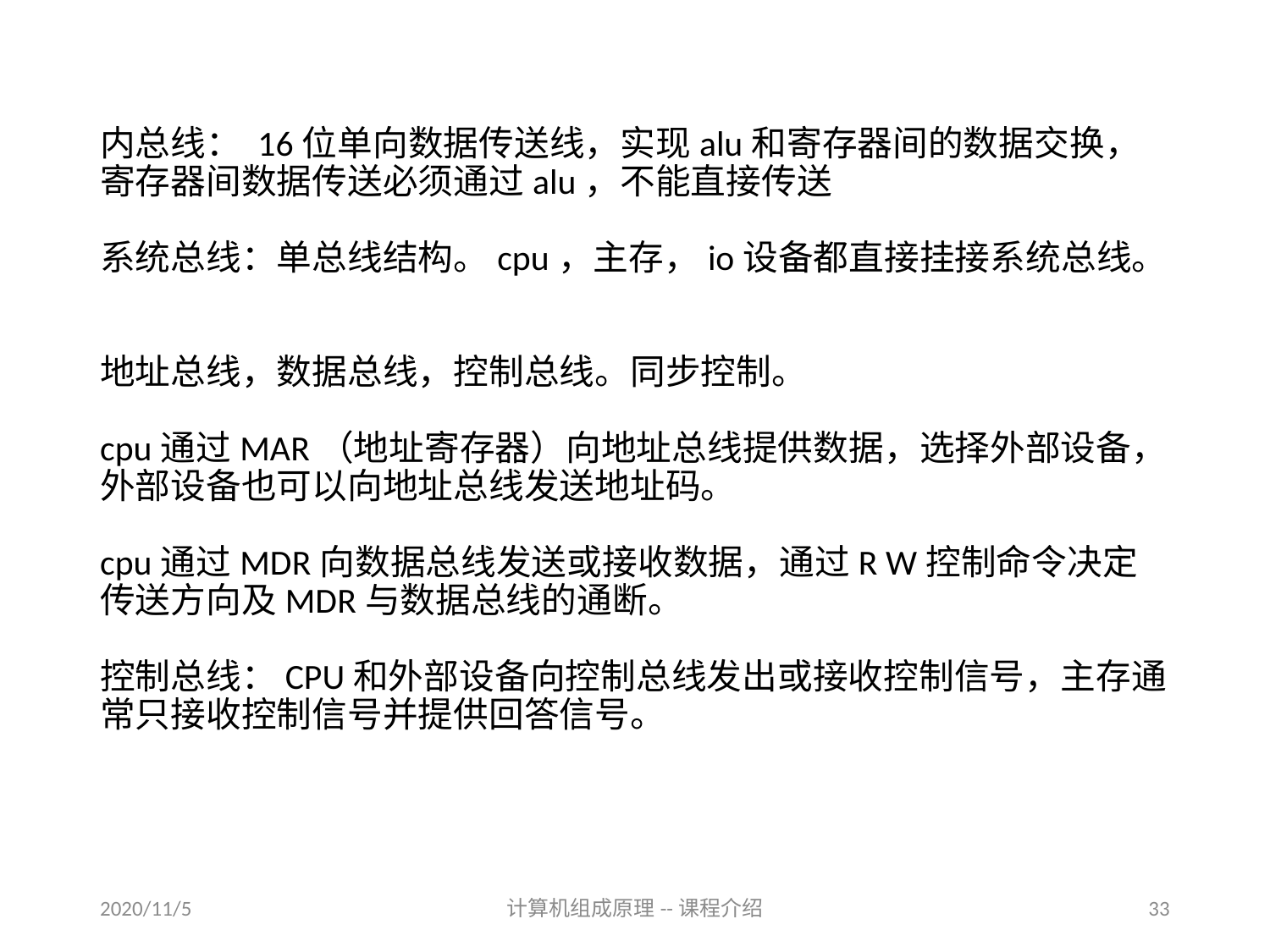

# 内总线： 16位单向数据传送线，实现alu和寄存器间的数据交换，寄存器间数据传送必须通过alu，不能直接传送 系统总线：单总线结构。cpu，主存，io设备都直接挂接系统总线。 地址总线，数据总线，控制总线。同步控制。 cpu通过MAR（地址寄存器）向地址总线提供数据，选择外部设备，外部设备也可以向地址总线发送地址码。 cpu通过MDR向数据总线发送或接收数据，通过R W控制命令决定传送方向及MDR与数据总线的通断。 控制总线：CPU和外部设备向控制总线发出或接收控制信号，主存通常只接收控制信号并提供回答信号。
2020/11/5
计算机组成原理--课程介绍
33